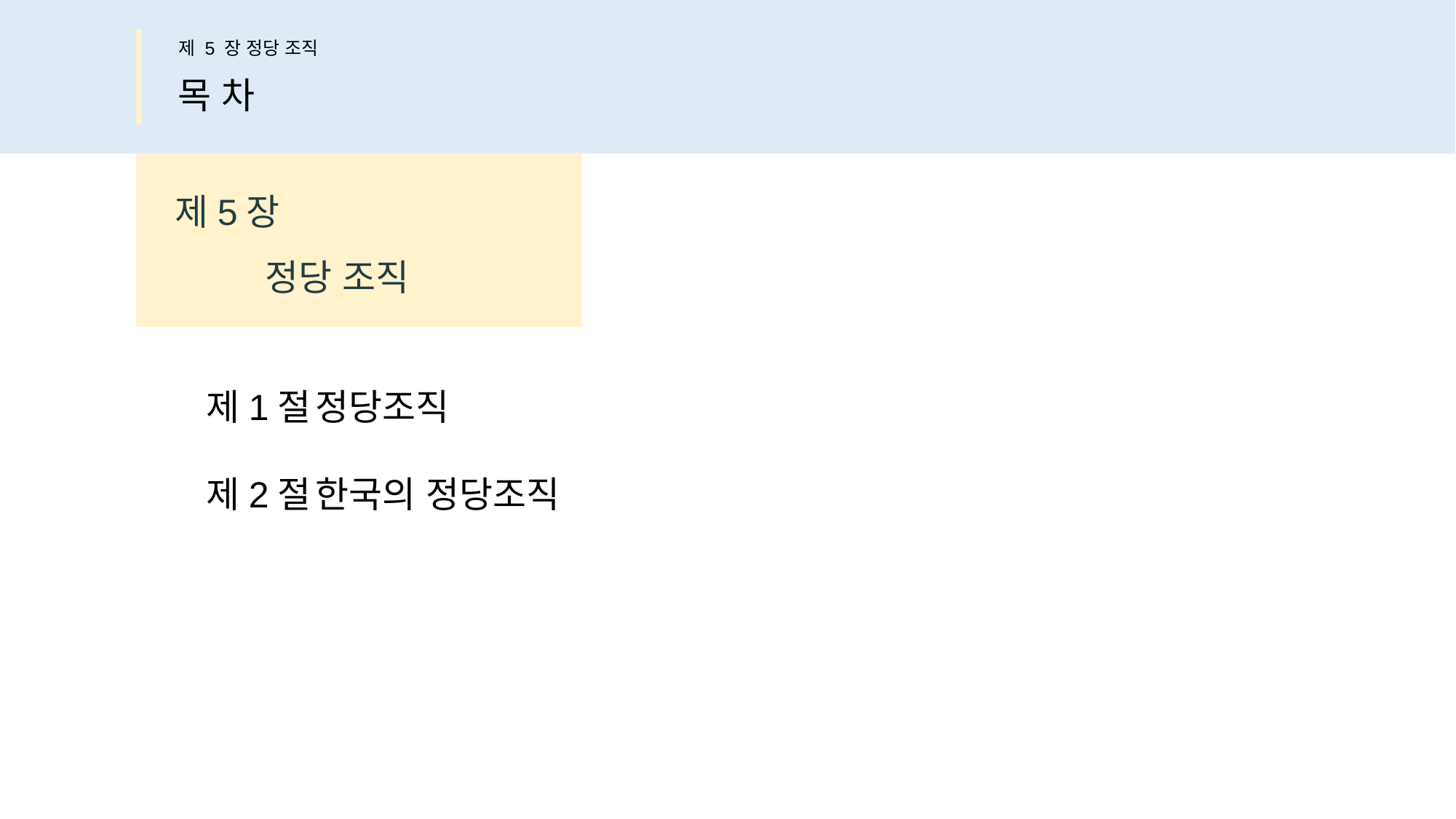

제 5 장 정당 조직
목 차

제5장
        정당 조직
제1절	정당조직
제2절	한국의 정당조직